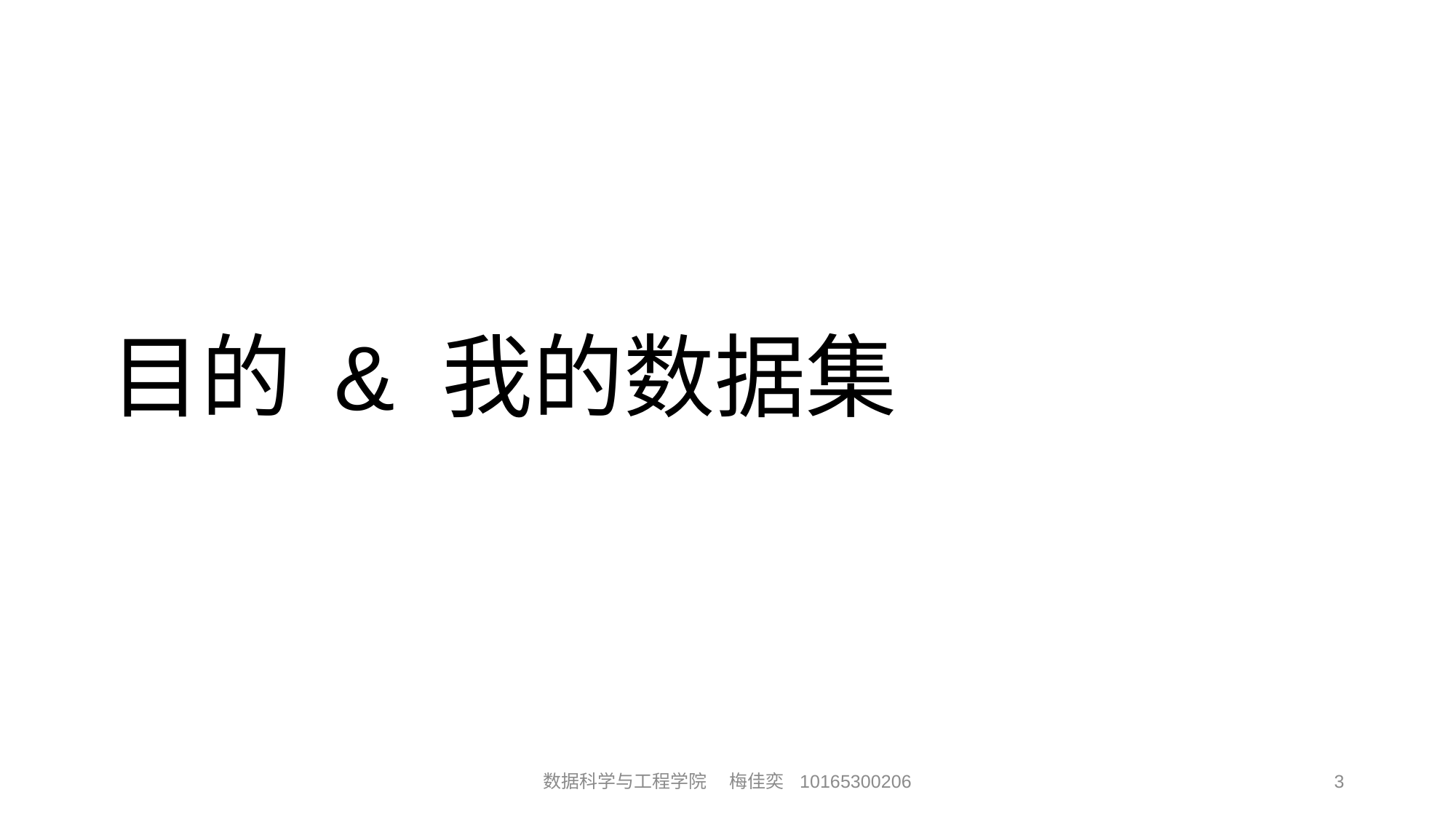

# 目的 & 我的数据集

数据科学与工程学院    梅佳奕  10165300206
3